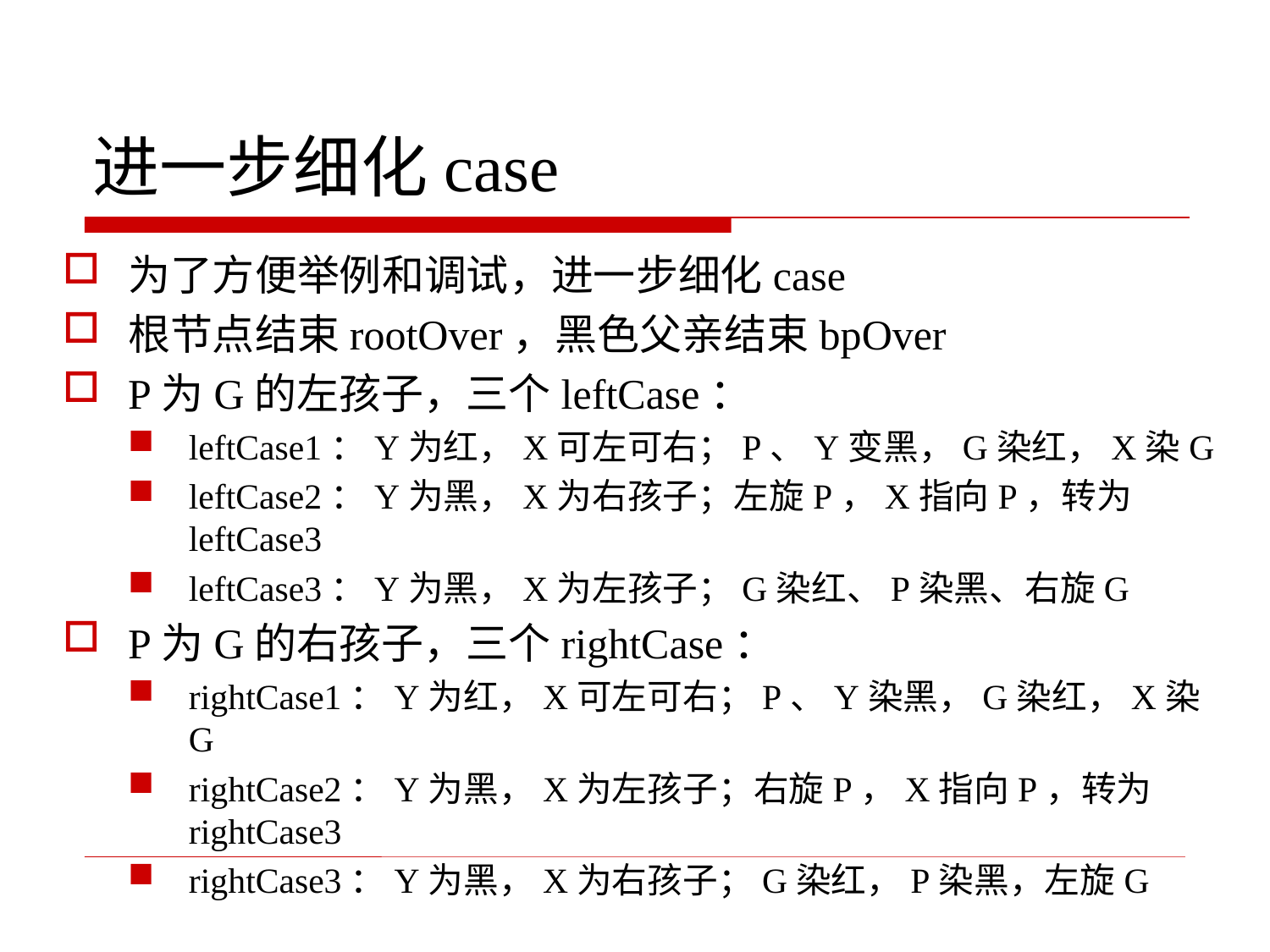

# 进一步细化case
为了方便举例和调试，进一步细化case
根节点结束rootOver，黑色父亲结束bpOver
P为G的左孩子，三个leftCase：
leftCase1：Y为红，X可左可右；P、Y变黑，G染红，X染G
leftCase2：Y为黑，X为右孩子；左旋P，X指向P，转为leftCase3
leftCase3：Y为黑，X为左孩子；G染红、P染黑、右旋G
P为G的右孩子，三个rightCase：
rightCase1：Y为红，X可左可右；P、Y染黑，G染红，X染G
rightCase2：Y为黑，X为左孩子；右旋P，X指向P，转为rightCase3
rightCase3：Y为黑，X为右孩子；G染红，P染黑，左旋G